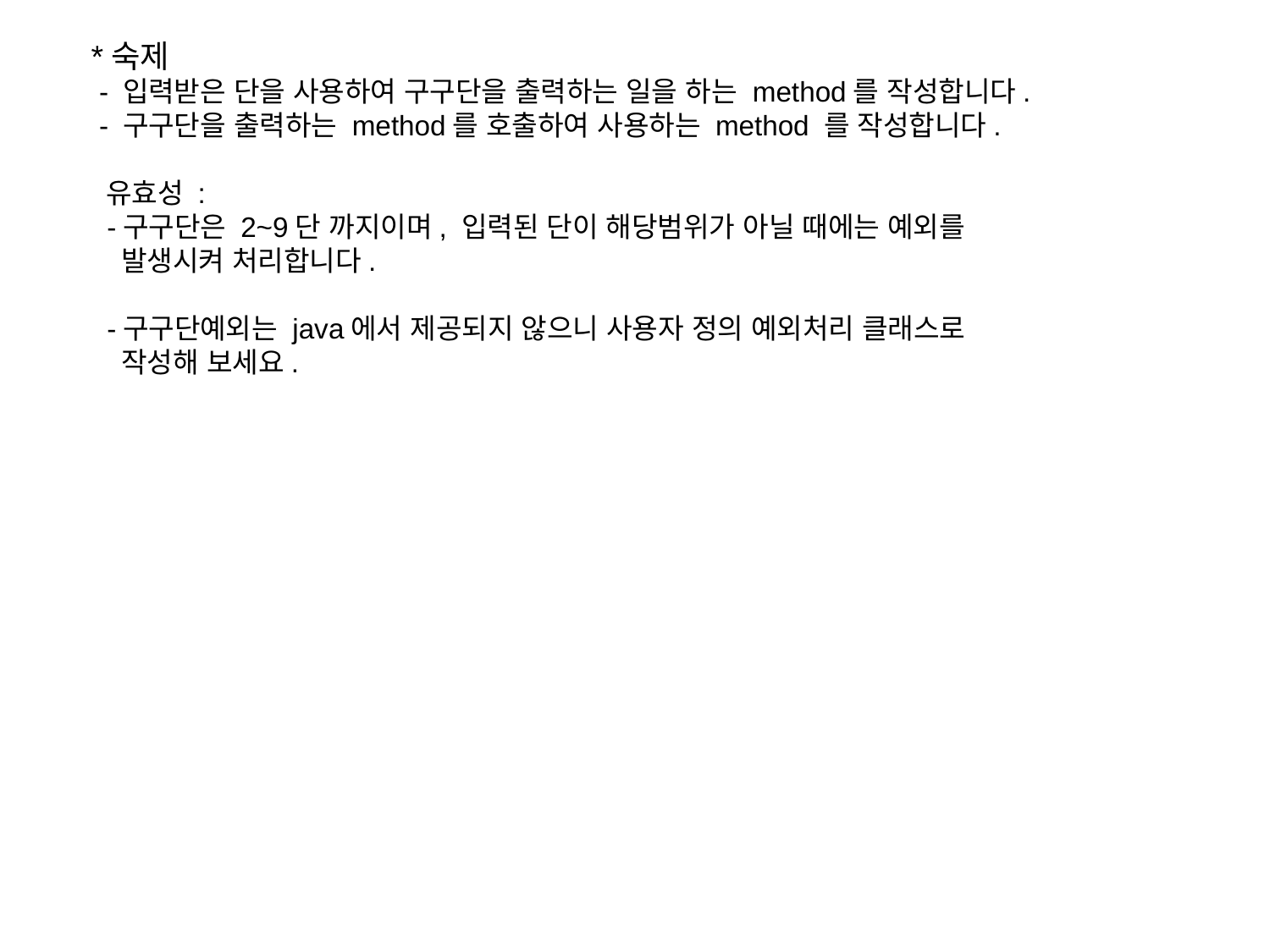

*숙제
 - 입력받은 단을 사용하여 구구단을 출력하는 일을 하는 method를 작성합니다.
 - 구구단을 출력하는 method를 호출하여 사용하는 method 를 작성합니다.

 유효성 :
  -구구단은 2~9단 까지이며, 입력된 단이 해당범위가 아닐 때에는 예외를
   발생시켜 처리합니다.

  -구구단예외는 java에서 제공되지 않으니 사용자 정의 예외처리 클래스로
   작성해 보세요.